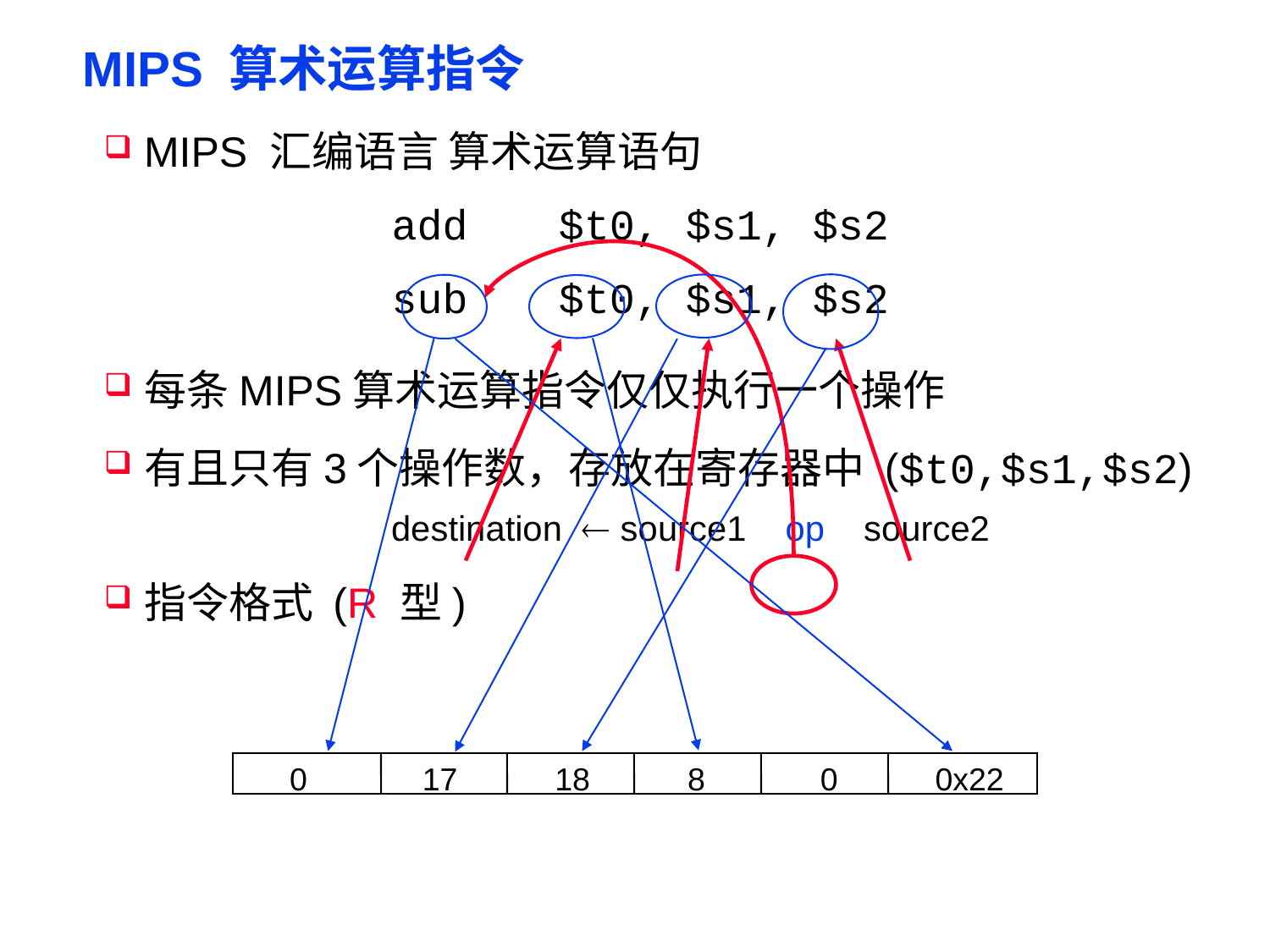

# MIPS 算术运算指令
MIPS 汇编语言 算术运算语句
add	$t0, $s1, $s2
sub	$t0, $s1, $s2

每条MIPS算术运算指令仅仅执行一个操作
有且只有3个操作数，存放在寄存器中 ($t0,$s1,$s2)
destination  ← source1    op    source2
指令格式 (R 型)

0             17           18           8             0           0x22